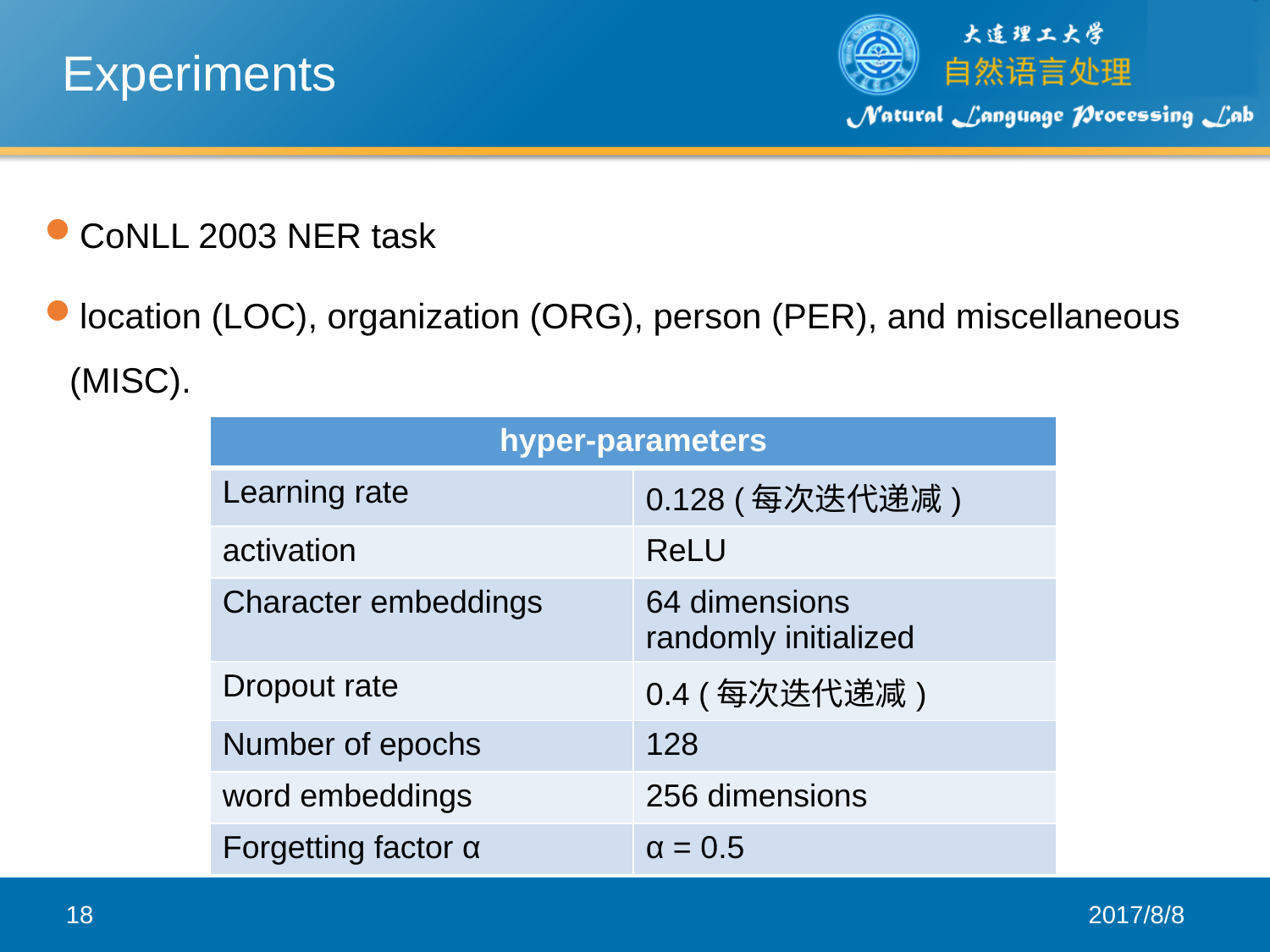

# Experiments
CoNLL 2003 NER task
location (LOC), organization (ORG), person (PER), and miscellaneous (MISC).

| hyper-parameters |  |
| --- | --- |
| Learning rate | 0.128 (每次迭代递减) |
| activation | ReLU |
| Character embeddings | 64 dimensions randomly initialized |
| Dropout rate | 0.4 (每次迭代递减) |
| Number of epochs | 128 |
| word embeddings | 256 dimensions |
| Forgetting factor α | α = 0.5 |
18
2017/8/8